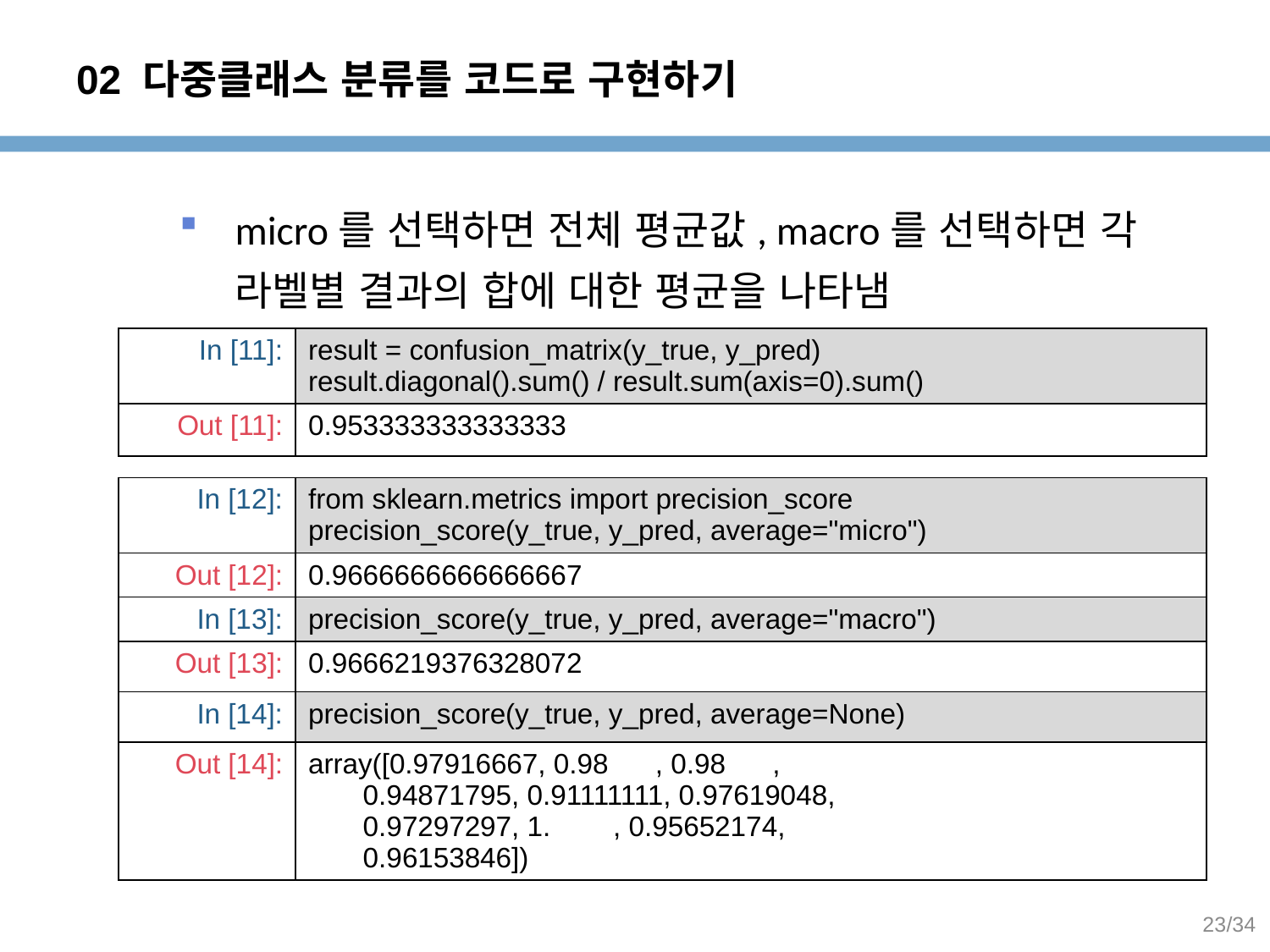

# 02 다중클래스 분류를 코드로 구현하기
micro를 선택하면 전체 평균값, macro를 선택하면 각 라벨별 결과의 합에 대한 평균을 나타냄
| In [11]: | result = confusion\_matrix(y\_true, y\_pred) result.diagonal().sum() / result.sum(axis=0).sum() |
| --- | --- |
| Out [11]: | 0.953333333333333 |
| In [12]: | from sklearn.metrics import precision\_score precision\_score(y\_true, y\_pred, average="micro") |
| --- | --- |
| Out [12]: | 0.9666666666666667 |
| In [13]: | precision\_score(y\_true, y\_pred, average="macro") |
| Out [13]: | 0.9666219376328072 |
| In [14]: | precision\_score(y\_true, y\_pred, average=None) |
| Out [14]: | array([0.97916667, 0.98 , 0.98 , 0.94871795, 0.91111111, 0.97619048, 0.97297297, 1. , 0.95652174, 0.96153846]) |
23/34